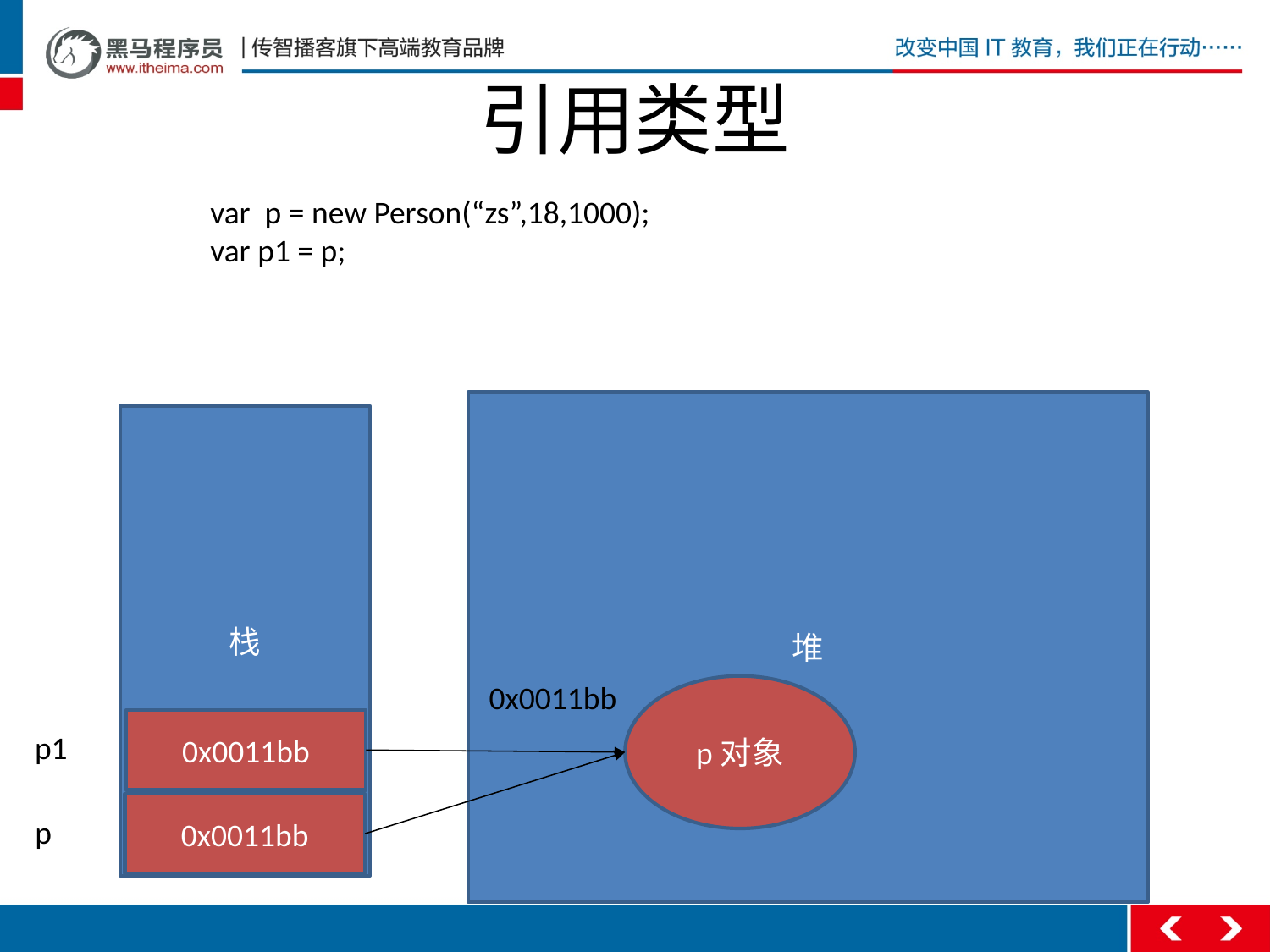

# 引用类型
var  p = new Person(“zs”,18,1000);
var p1 = p;
堆
栈
0x0011bb
p对象
0x0011bb
p1
0x0011bb
p